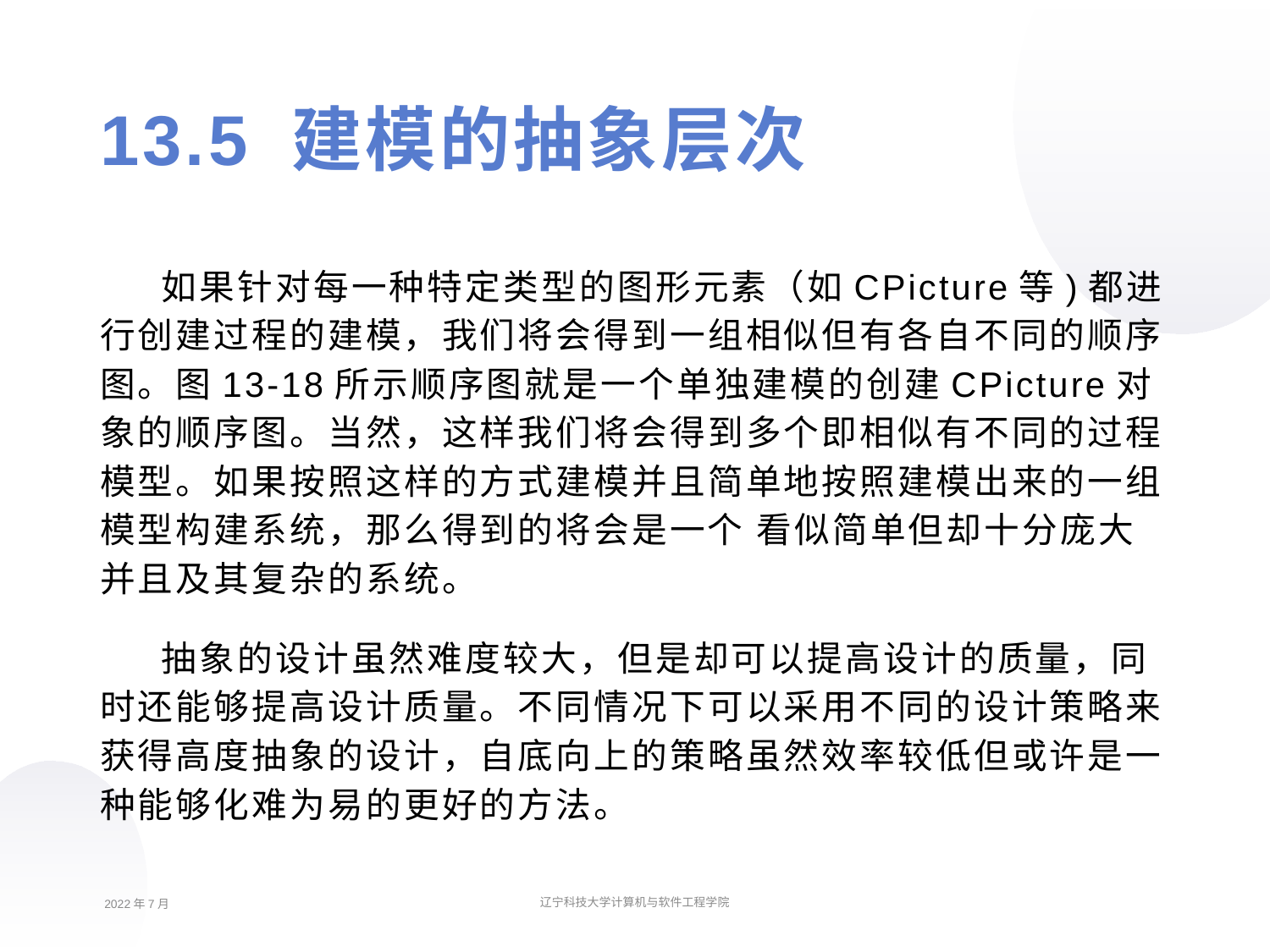

13.5 建模的抽象层次
如果针对每一种特定类型的图形元素（如CPicture等)都进行创建过程的建模，我们将会得到一组相似但有各自不同的顺序图。图13-18所示顺序图就是一个单独建模的创建CPicture对象的顺序图。当然，这样我们将会得到多个即相似有不同的过程模型。如果按照这样的方式建模并且简单地按照建模出来的一组模型构建系统，那么得到的将会是一个 看似简单但却十分庞大并且及其复杂的系统。
抽象的设计虽然难度较大，但是却可以提高设计的质量，同时还能够提高设计质量。不同情况下可以采用不同的设计策略来获得高度抽象的设计，自底向上的策略虽然效率较低但或许是一种能够化难为易的更好的方法。

2022年7月
辽宁科技大学计算机与软件工程学院
103